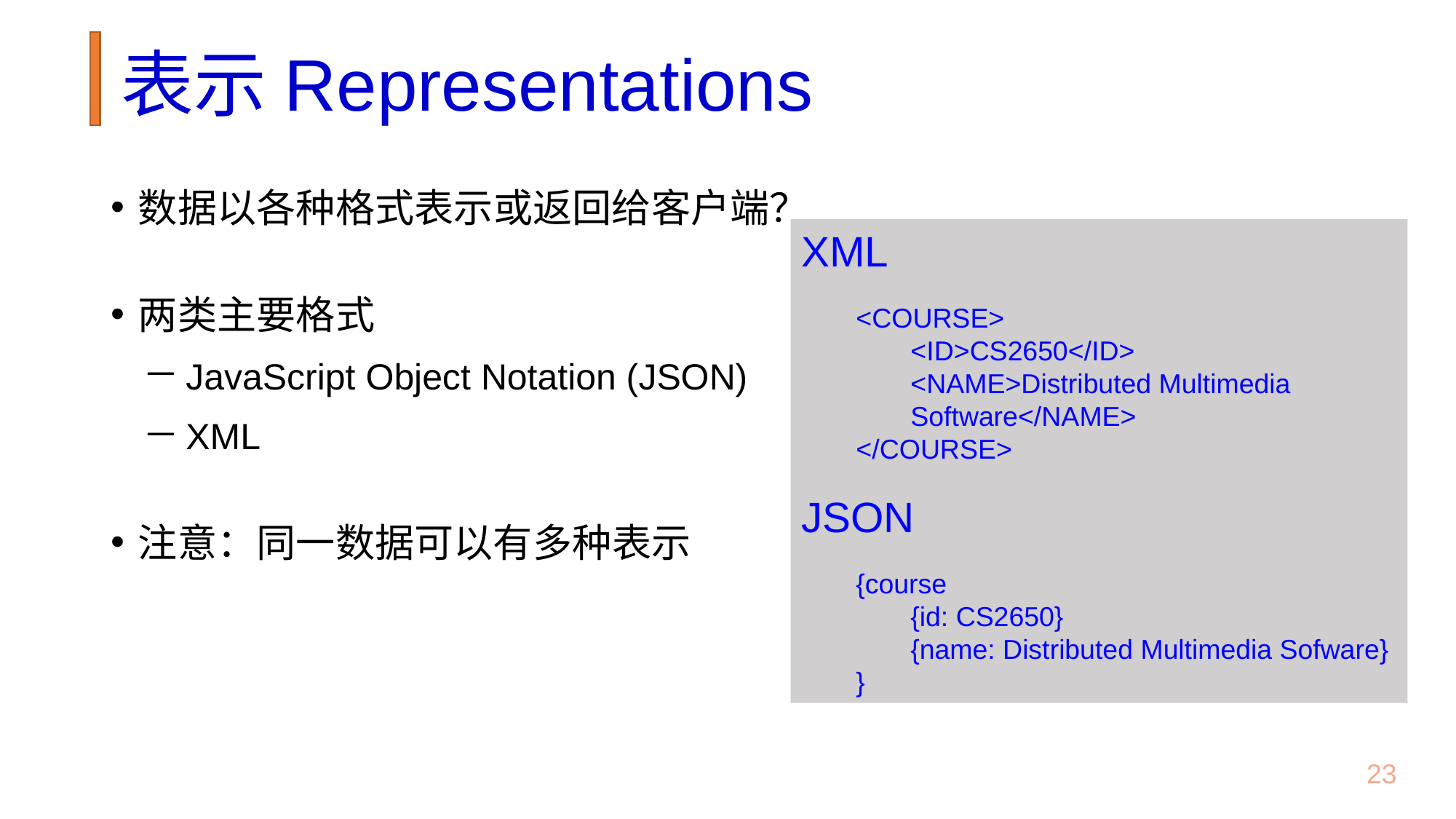

# 表示Representations
数据以各种格式表示或返回给客户端？

两类主要格式
JavaScript Object Notation (JSON)
XML

注意：同一数据可以有多种表示
XML

<COURSE>
<ID>CS2650</ID>
<NAME>Distributed Multimedia Software</NAME>
</COURSE>

JSON

{course
{id: CS2650}
{name: Distributed Multimedia Sofware}
}
23